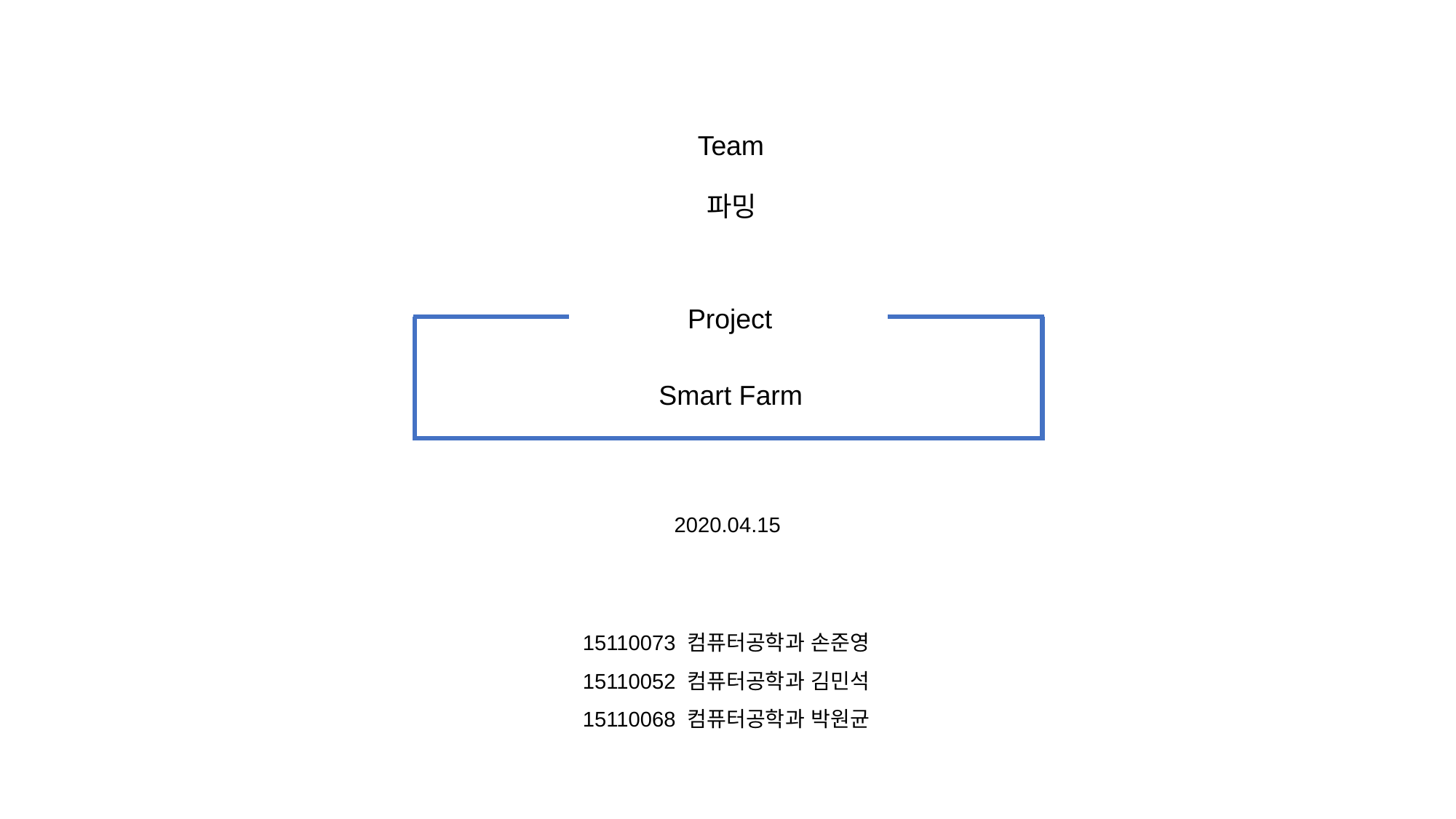

Team
파밍
Project
Smart Farm
2020.04.15
15110073 컴퓨터공학과 손준영
15110052 컴퓨터공학과 김민석
15110068 컴퓨터공학과 박원균